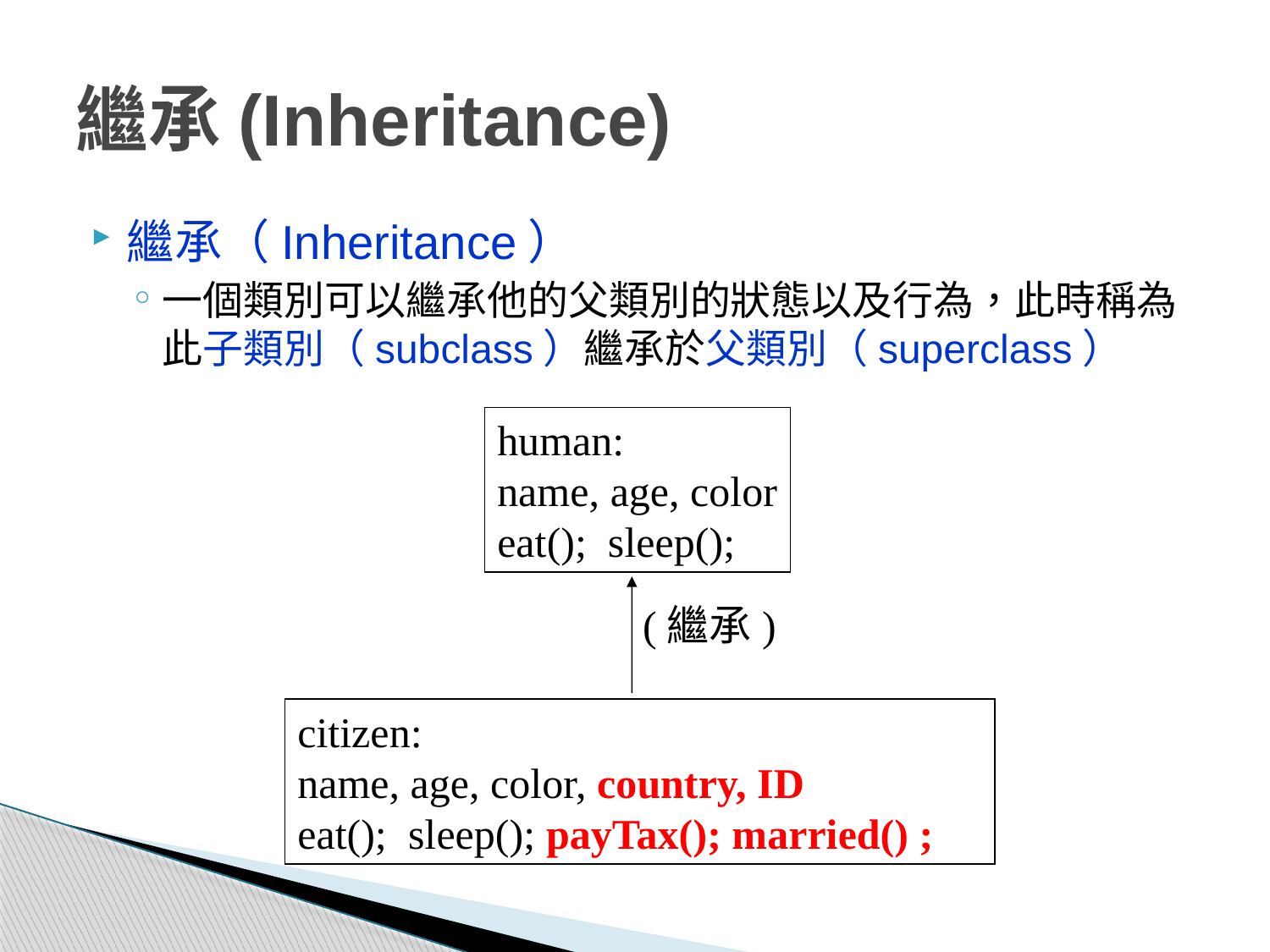

# 繼承(Inheritance)
繼承（Inheritance）
一個類別可以繼承他的父類別的狀態以及行為，此時稱為此子類別（subclass）繼承於父類別（superclass）
human:
name, age, color
eat();  sleep();

(繼承)
citizen:
name, age, color, country, ID
eat();  sleep(); payTax(); married() ;